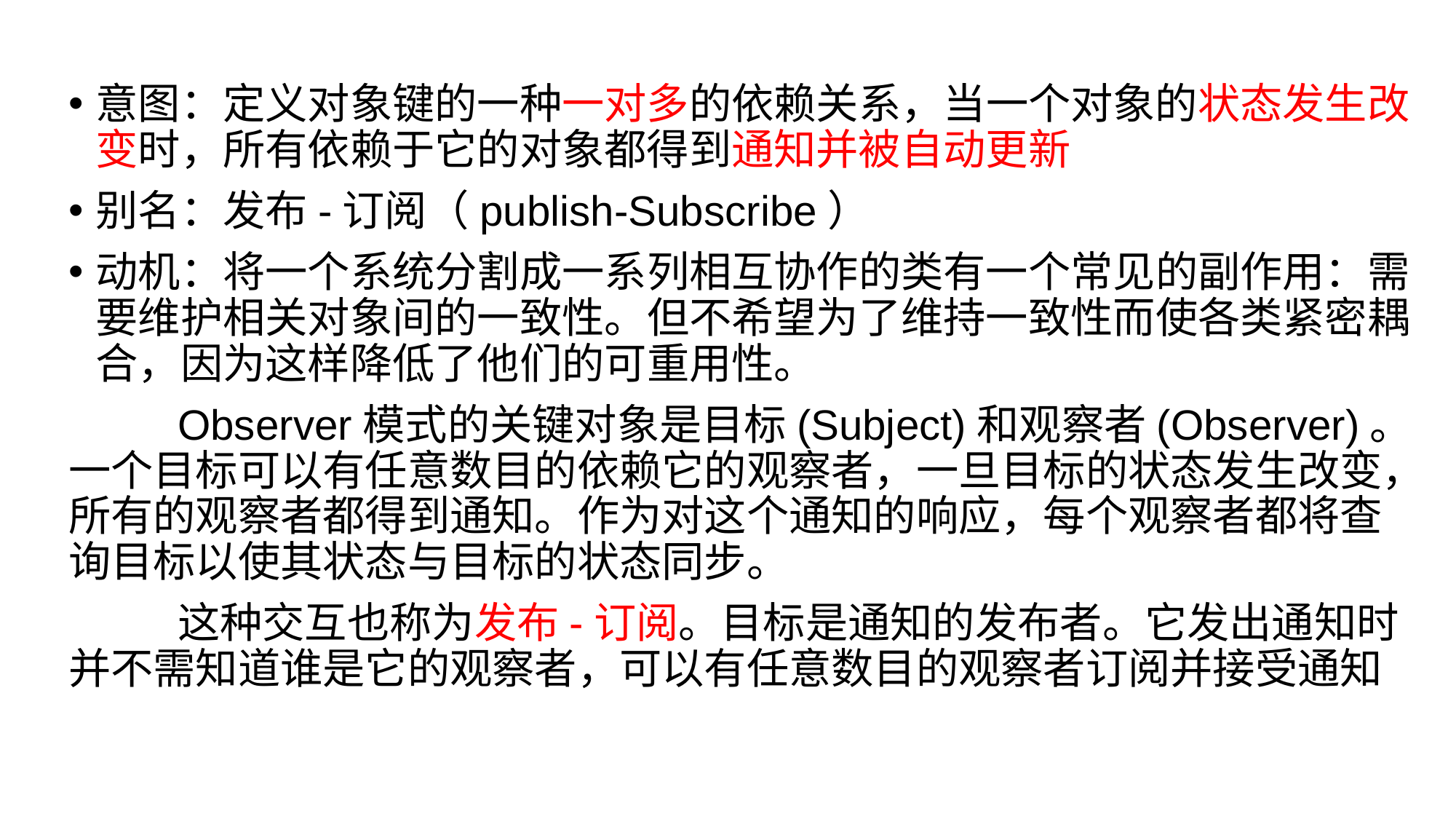

意图：定义对象键的一种一对多的依赖关系，当一个对象的状态发生改变时，所有依赖于它的对象都得到通知并被自动更新
别名：发布-订阅（publish-Subscribe）
动机：将一个系统分割成一系列相互协作的类有一个常见的副作用：需要维护相关对象间的一致性。但不希望为了维持一致性而使各类紧密耦合，因为这样降低了他们的可重用性。
	Observer模式的关键对象是目标(Subject)和观察者(Observer)。一个目标可以有任意数目的依赖它的观察者，一旦目标的状态发生改变，所有的观察者都得到通知。作为对这个通知的响应，每个观察者都将查询目标以使其状态与目标的状态同步。
	这种交互也称为发布-订阅。目标是通知的发布者。它发出通知时并不需知道谁是它的观察者，可以有任意数目的观察者订阅并接受通知